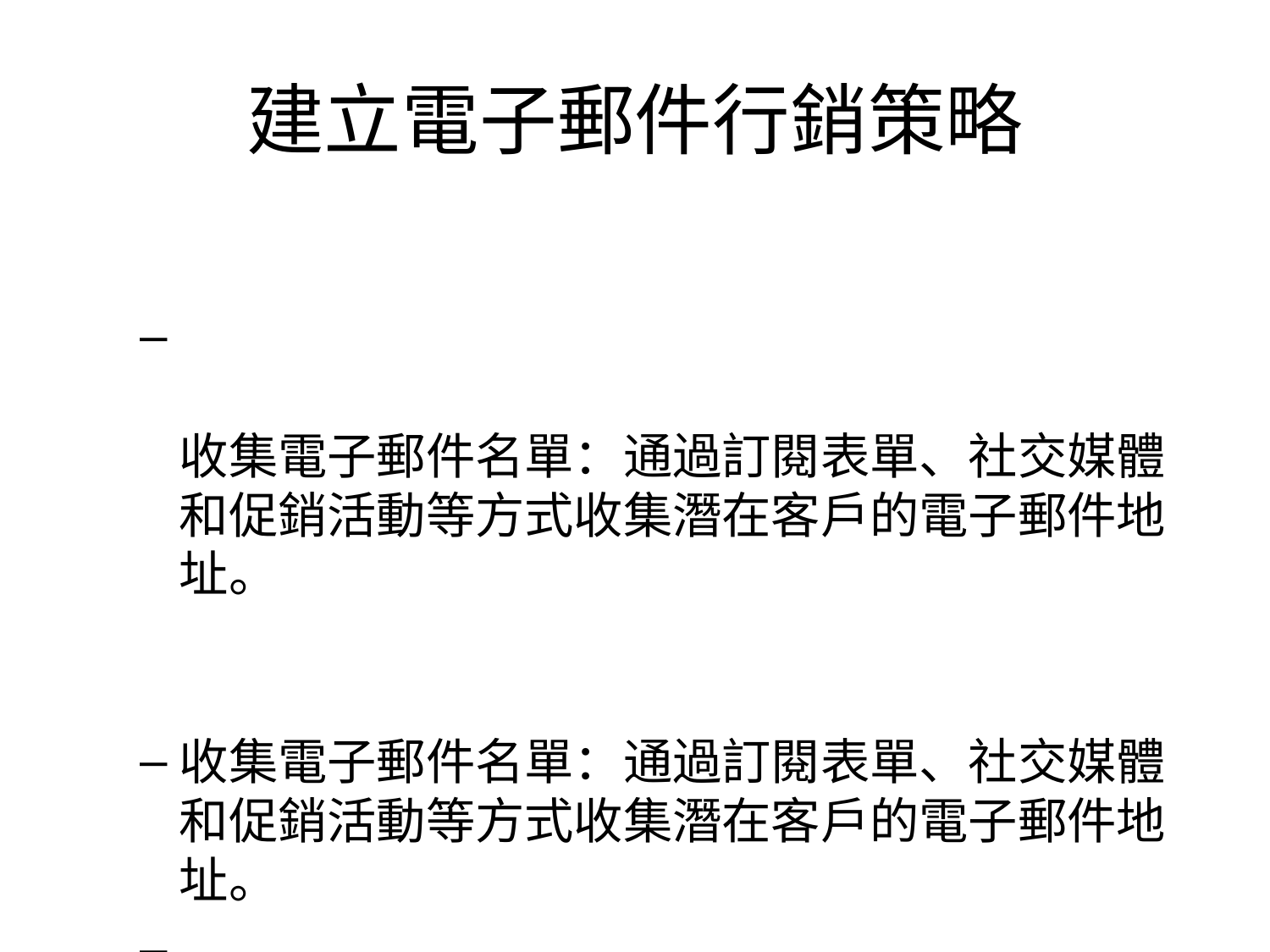

# 建立電子郵件行銷策略

收集電子郵件名單：通過訂閱表單、社交媒體和促銷活動等方式收集潛在客戶的電子郵件地址。
收集電子郵件名單：通過訂閱表單、社交媒體和促銷活動等方式收集潛在客戶的電子郵件地址。
分類名單：根據客戶的興趣、購買歷史等進行名單分類，確保信息的相關性。
分類名單：根據客戶的興趣、購買歷史等進行名單分類，確保信息的相關性。
設計吸引人的主題行：主題行應該簡短、有吸引力，並能清楚地傳達郵件的主要內容。
設計吸引人的主題行：主題行應該簡短、有吸引力，並能清楚地傳達郵件的主要內容。
個性化內容：根據收件人的特徵和行為，定制個性化的內容，提高開信率和點擊率。
個性化內容：根據收件人的特徵和行為，定制個性化的內容，提高開信率和點擊率。
A/B測試：通過A/B測試不同版本的郵件，找出最佳的發送時間、主題行和內容格式。
A/B測試：通過A/B測試不同版本的郵件，找出最佳的發送時間、主題行和內容格式。